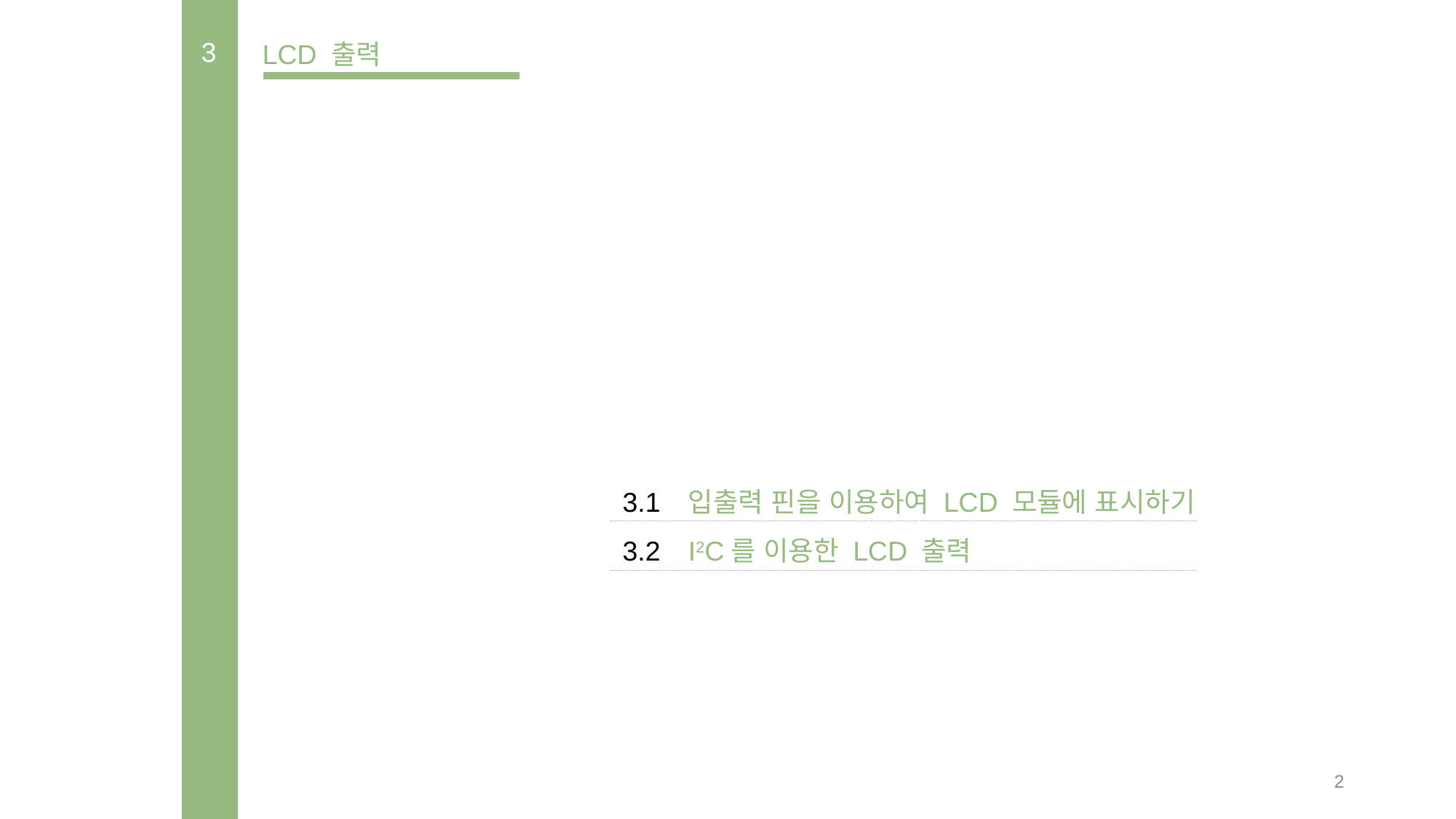

3
LCD 출력
입출력 핀을 이용하여 LCD 모듈에 표시하기
I2C를 이용한 LCD 출력
3.1
3.2
2